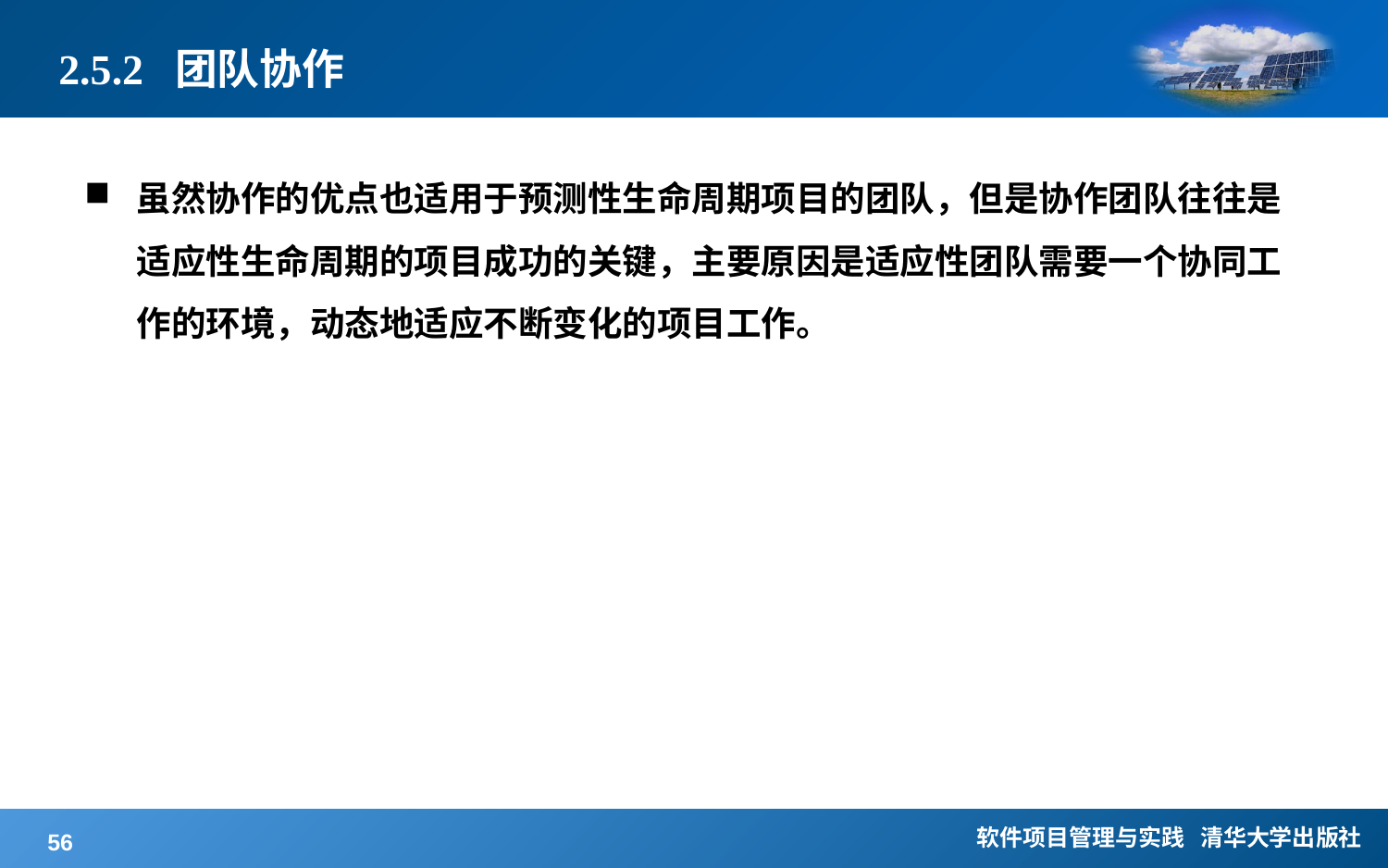

# 2.5.2  团队协作
虽然协作的优点也适用于预测性生命周期项目的团队，但是协作团队往往是适应性生命周期的项目成功的关键，主要原因是适应性团队需要一个协同工作的环境，动态地适应不断变化的项目工作。